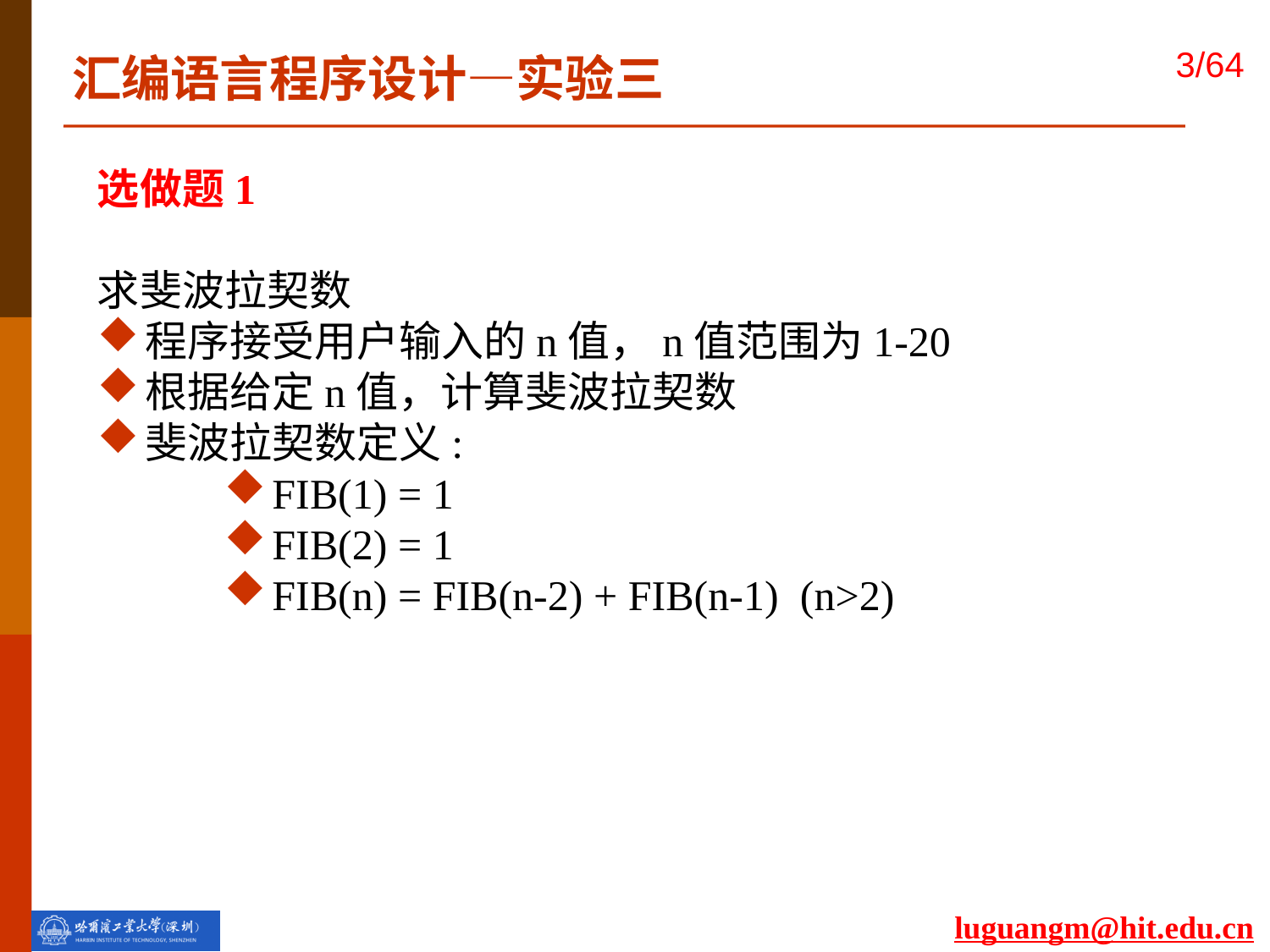

汇编语言程序设计—实验三
选做题1

求斐波拉契数
程序接受用户输入的n值，n值范围为1-20
根据给定n值，计算斐波拉契数
斐波拉契数定义:
FIB(1) = 1
FIB(2) = 1
FIB(n) = FIB(n-2) + FIB(n-1)  (n>2)